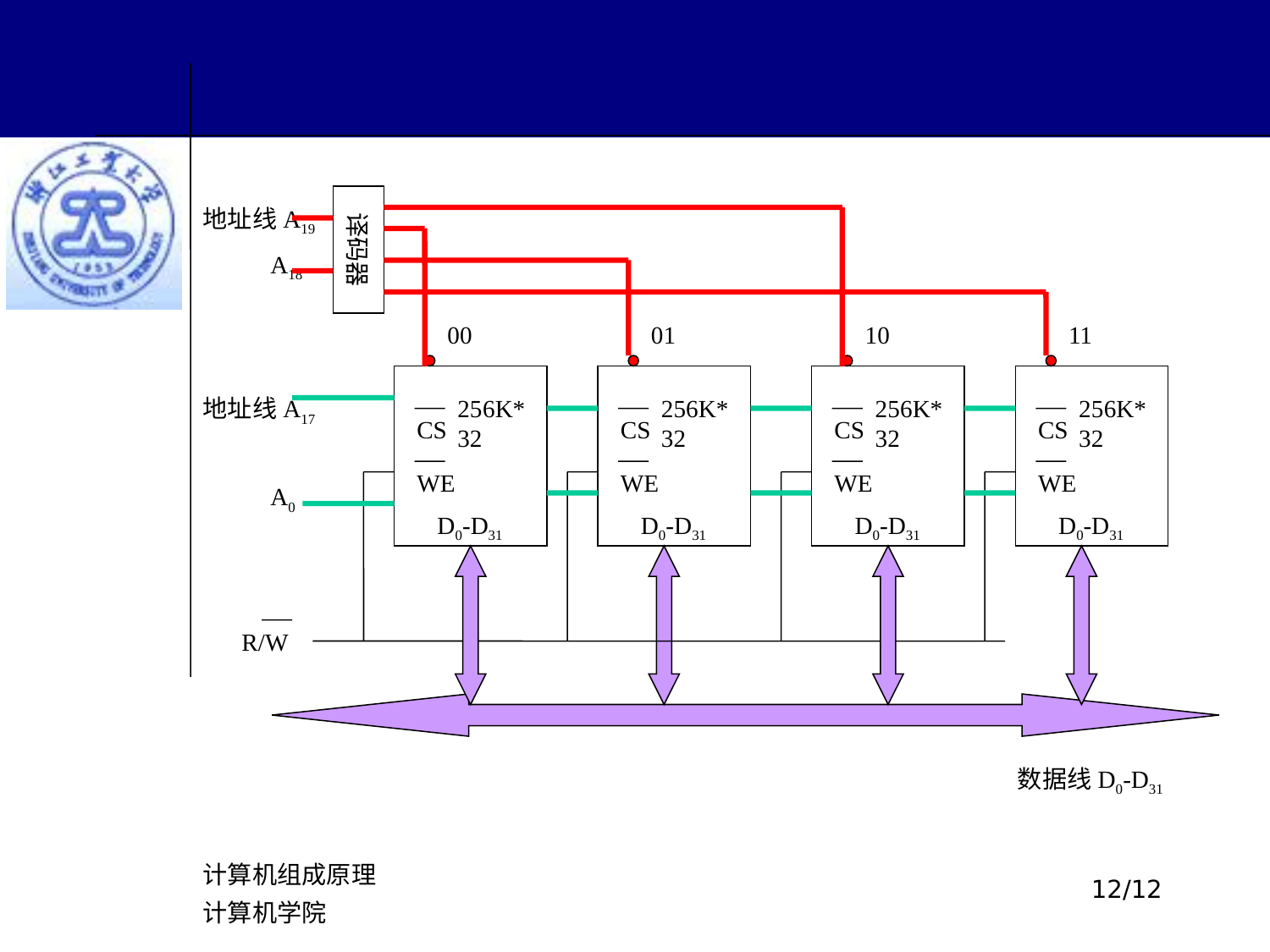

译码器
地址线A19
           A18

00
01
10
11

地址线A17

           A0
256K*32
256K*32
256K*32
256K*32

CS

CS

CS

CS

WE

WE

WE

WE

D0-D31
D0-D31
D0-D31
D0-D31

数据线D0-D31
R/W
计算机组成原理
计算机学院

12/12